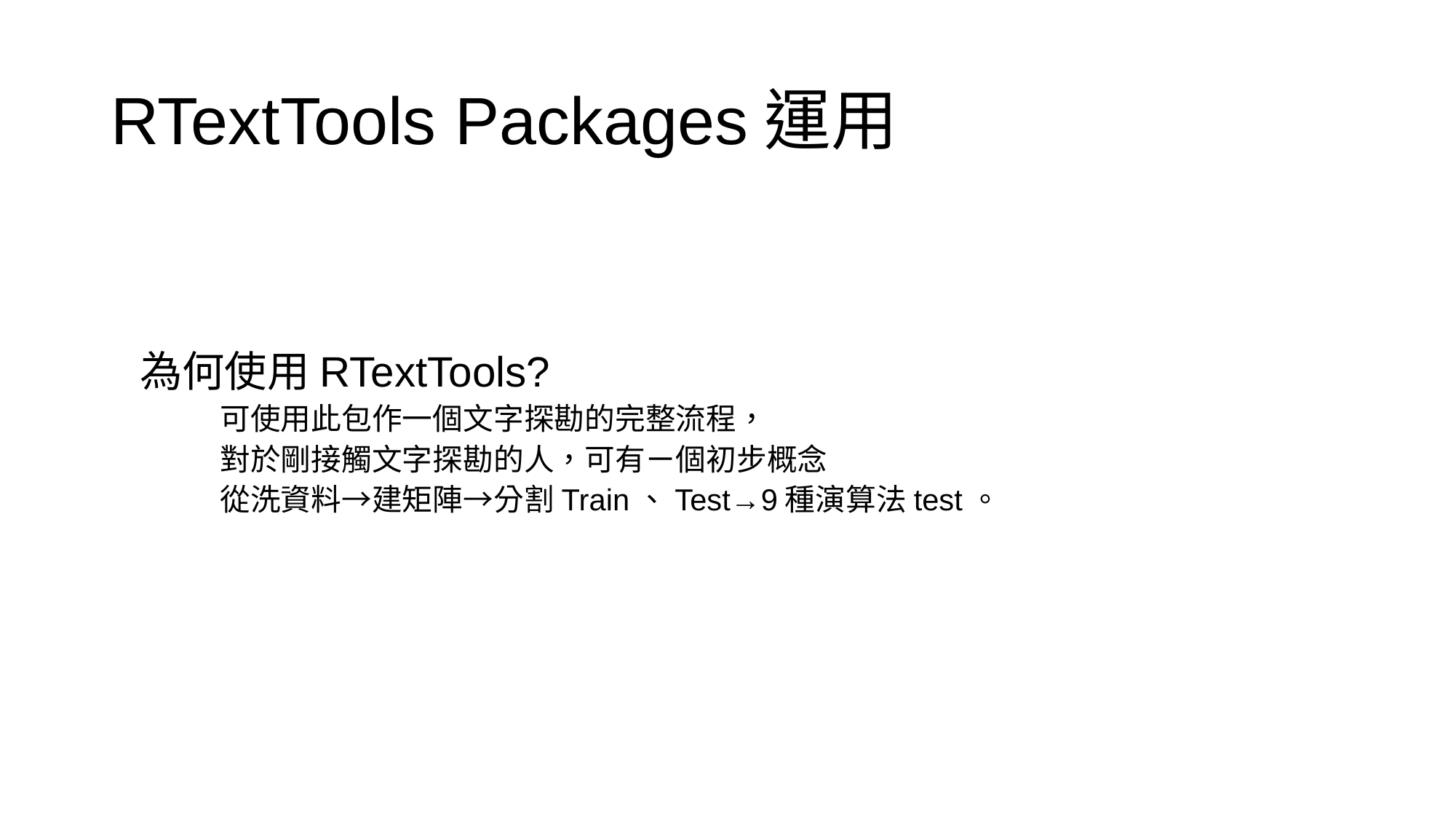

# RTextTools Packages運用

  為何使用RTextTools?
可使用此包作一個文字探勘的完整流程，
對於剛接觸文字探勘的人，可有ㄧ個初步概念
從洗資料→建矩陣→分割Train、Test→9種演算法test。